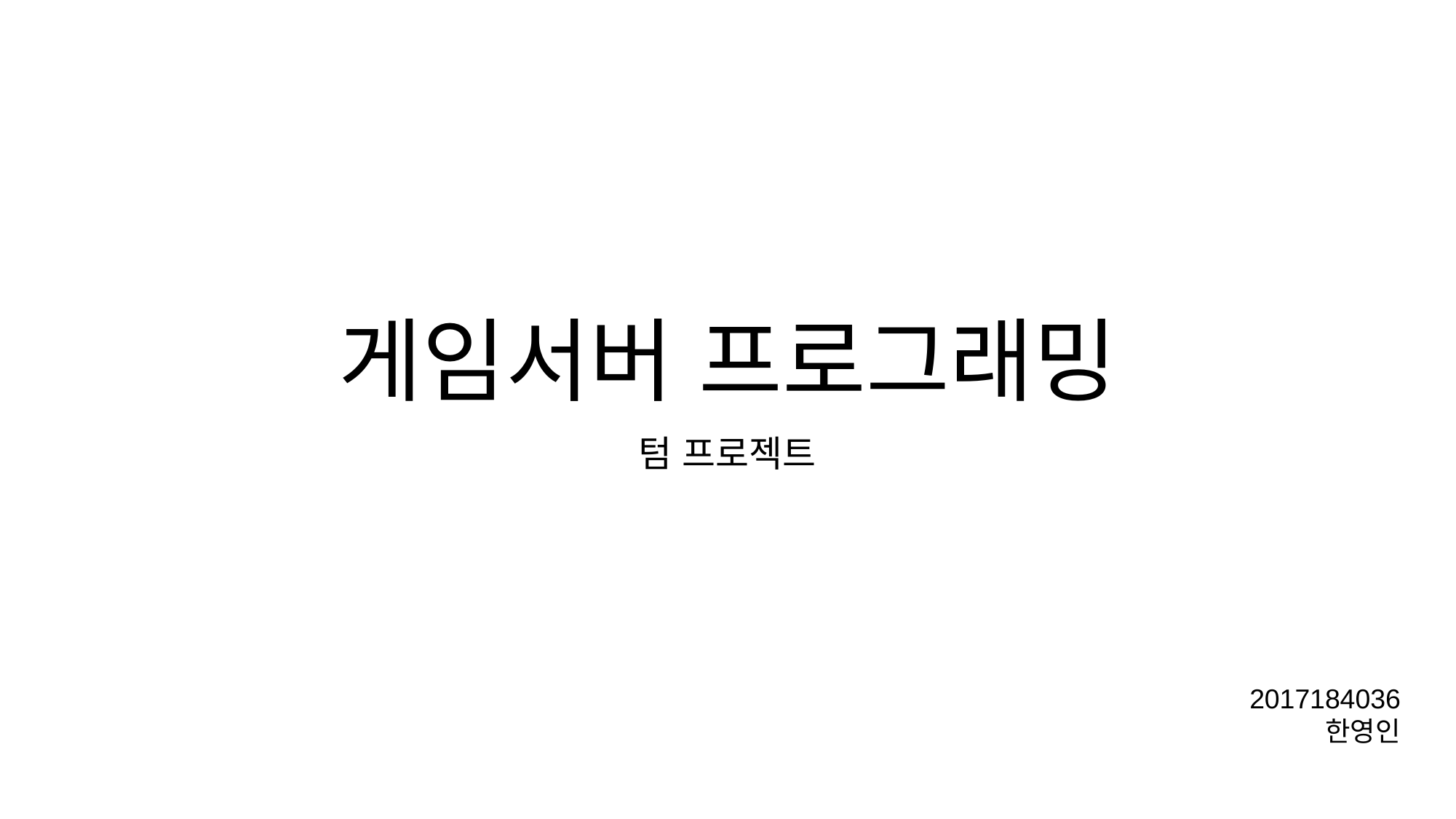

# 게임서버 프로그래밍
텀 프로젝트
2017184036
한영인